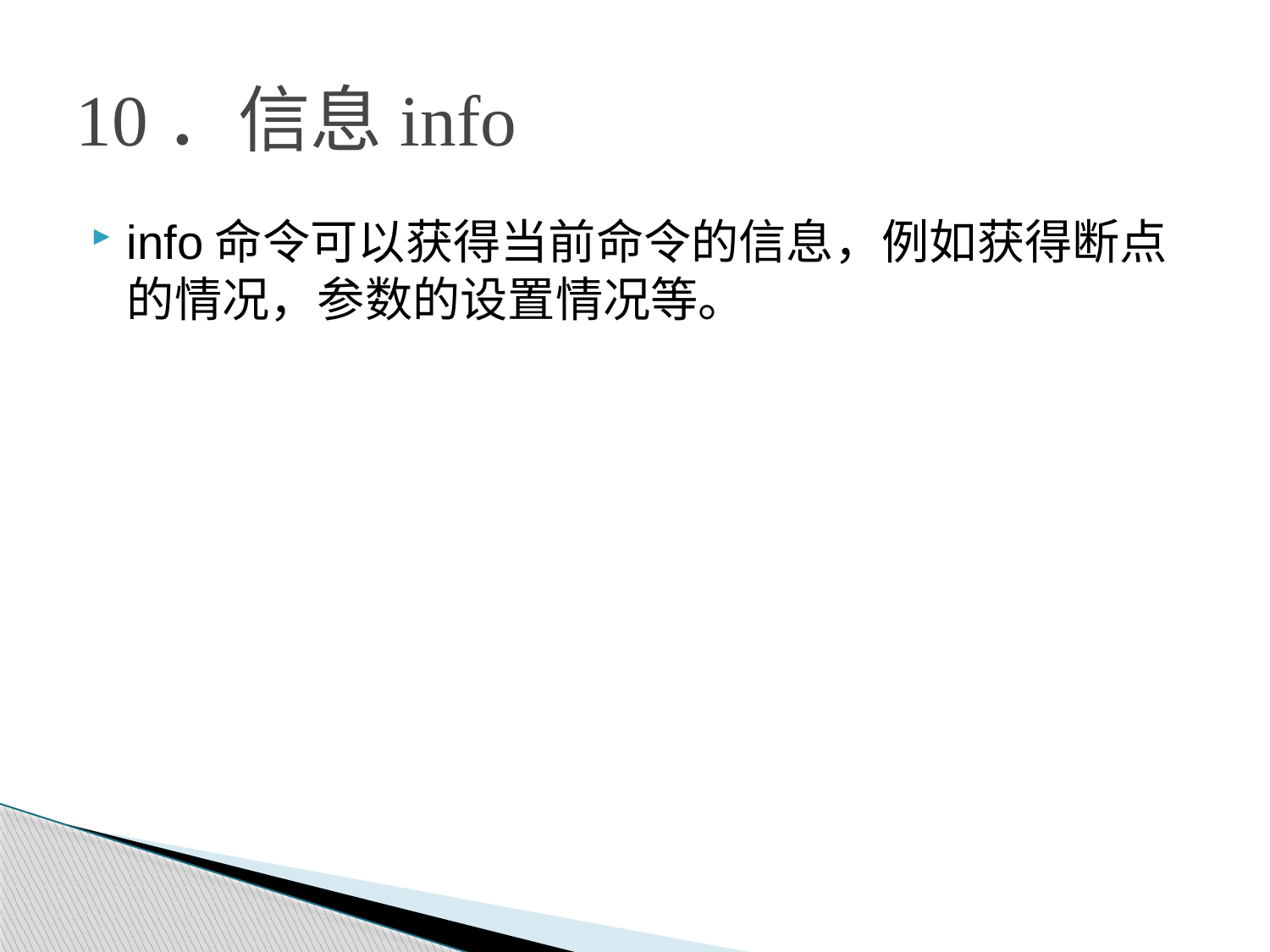

# 10．信息info
info命令可以获得当前命令的信息，例如获得断点的情况，参数的设置情况等。